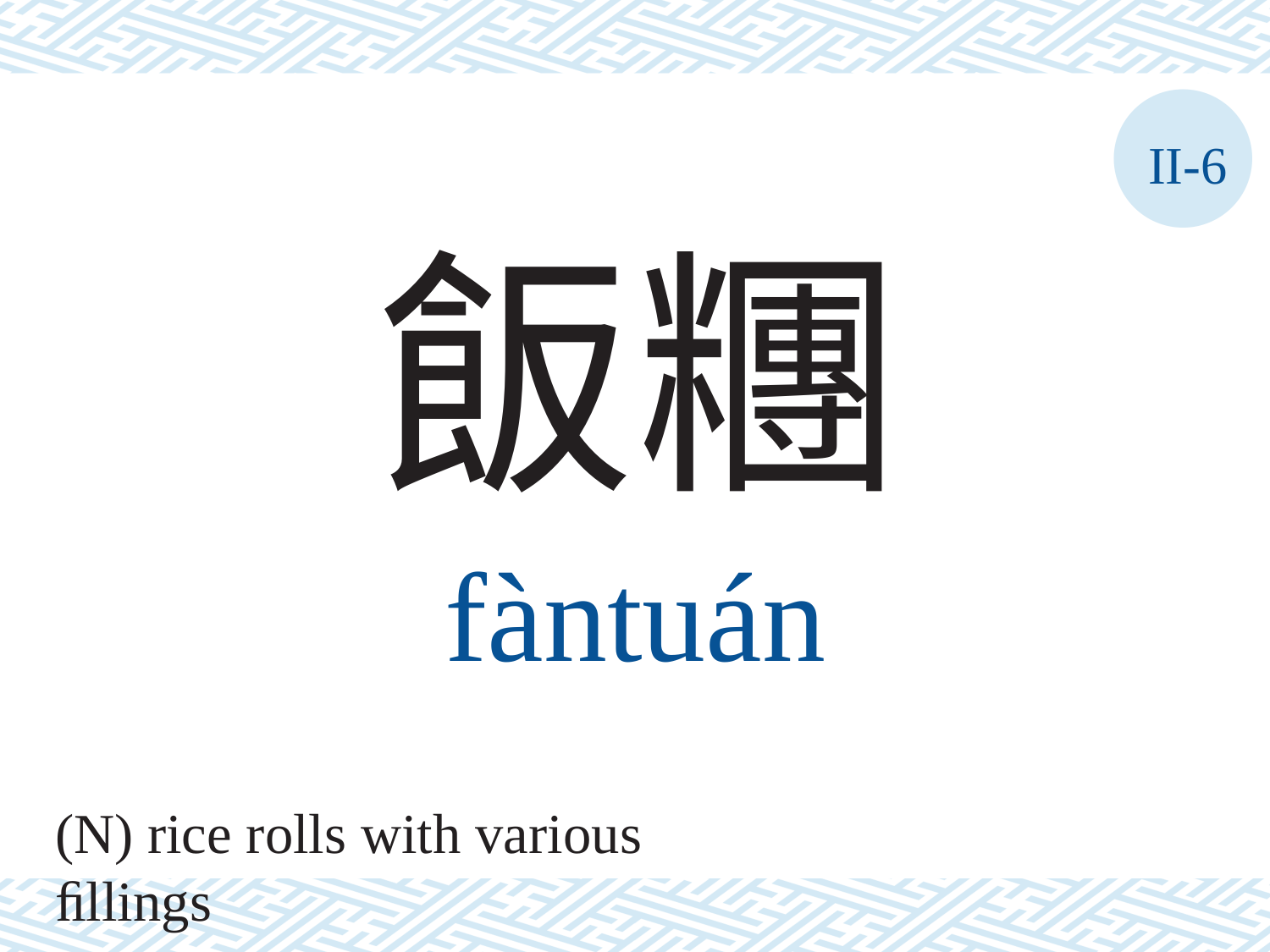

II-6
飯糰
fàntuán
(N) rice rolls with various ﬁllings